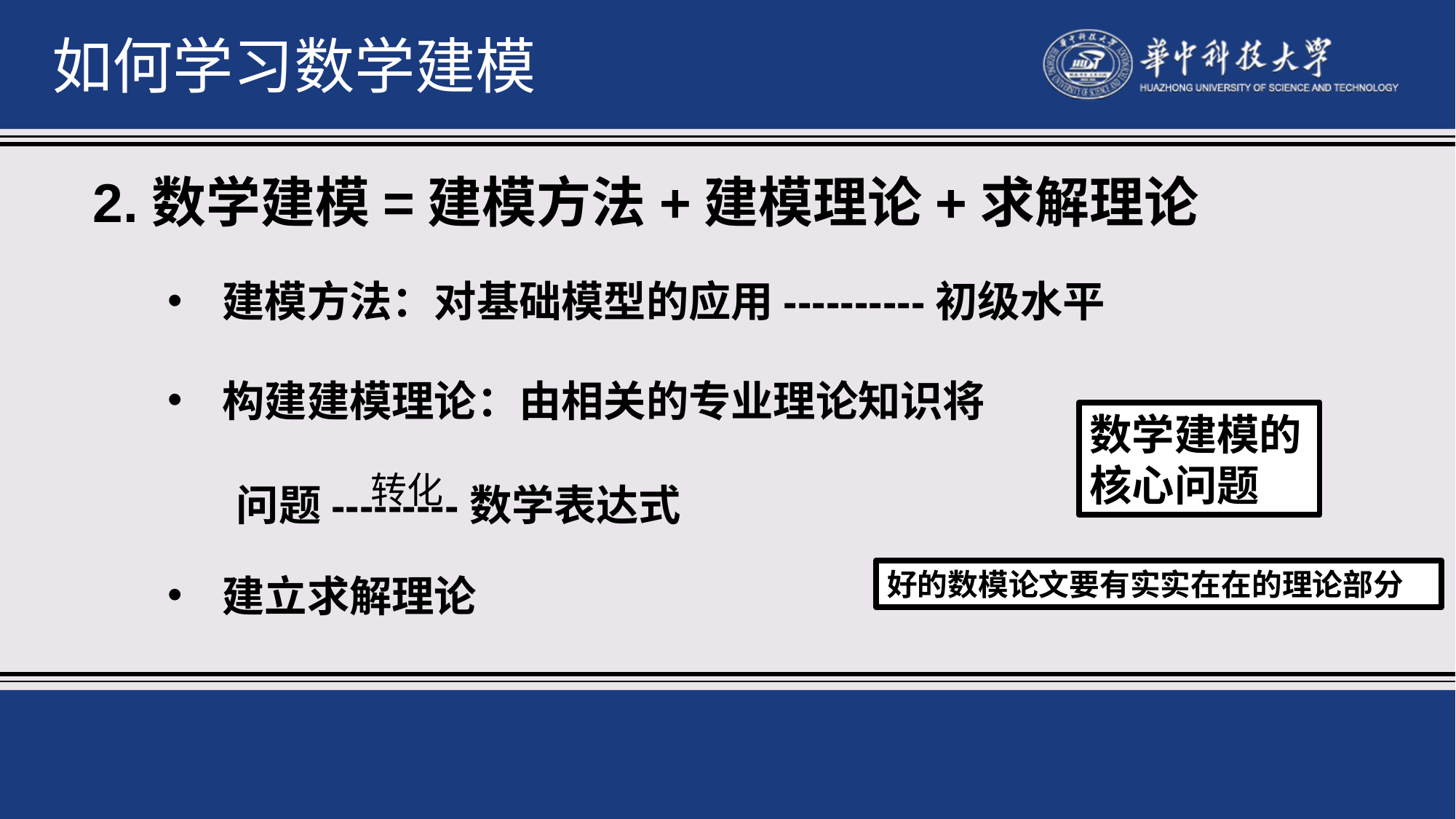

如何学习数学建模
2.数学建模=建模方法+建模理论+求解理论
建模方法：对基础模型的应用----------初级水平
构建建模理论：由相关的专业理论知识将
数学建模的核心问题
转化
问题---------数学表达式
好的数模论文要有实实在在的理论部分
建立求解理论